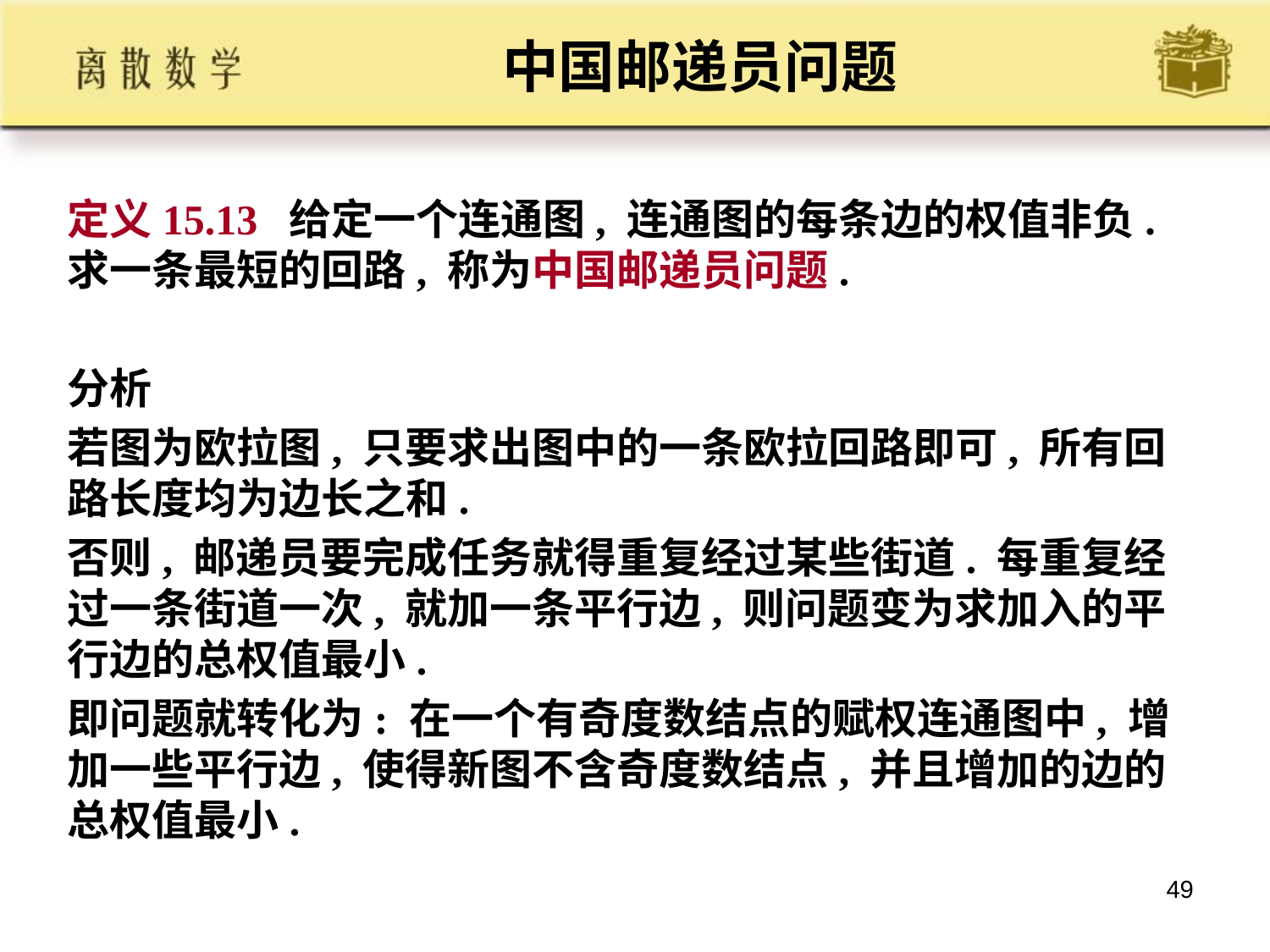

# 中国邮递员问题
定义15.13  给定一个连通图, 连通图的每条边的权值非负. 求一条最短的回路, 称为中国邮递员问题.

分析
若图为欧拉图, 只要求出图中的一条欧拉回路即可, 所有回路长度均为边长之和.
否则, 邮递员要完成任务就得重复经过某些街道. 每重复经过一条街道一次, 就加一条平行边, 则问题变为求加入的平行边的总权值最小.
即问题就转化为: 在一个有奇度数结点的赋权连通图中, 增加一些平行边, 使得新图不含奇度数结点, 并且增加的边的总权值最小.
49